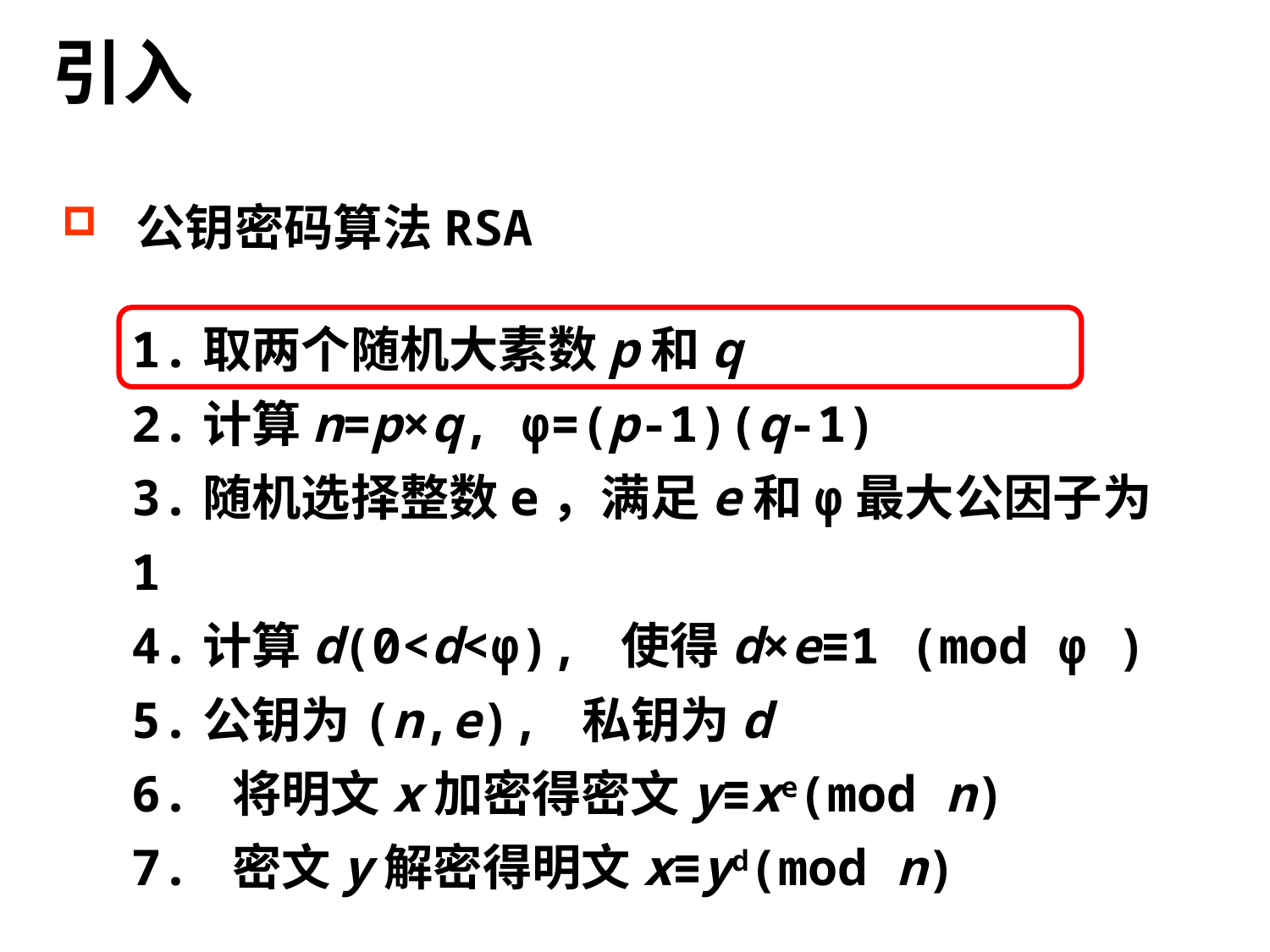

# 引入
公钥密码算法RSA
1.取两个随机大素数p和q
2.计算n=p×q, φ=(p-1)(q-1)
3.随机选择整数e，满足e和φ最大公因子为1
4.计算d(0<d<φ), 使得d×e≡1 (mod φ )
5.公钥为(n,e), 私钥为d
6. 将明文x加密得密文y≡xe(mod n)
7. 密文y解密得明文x≡yd(mod n)

3